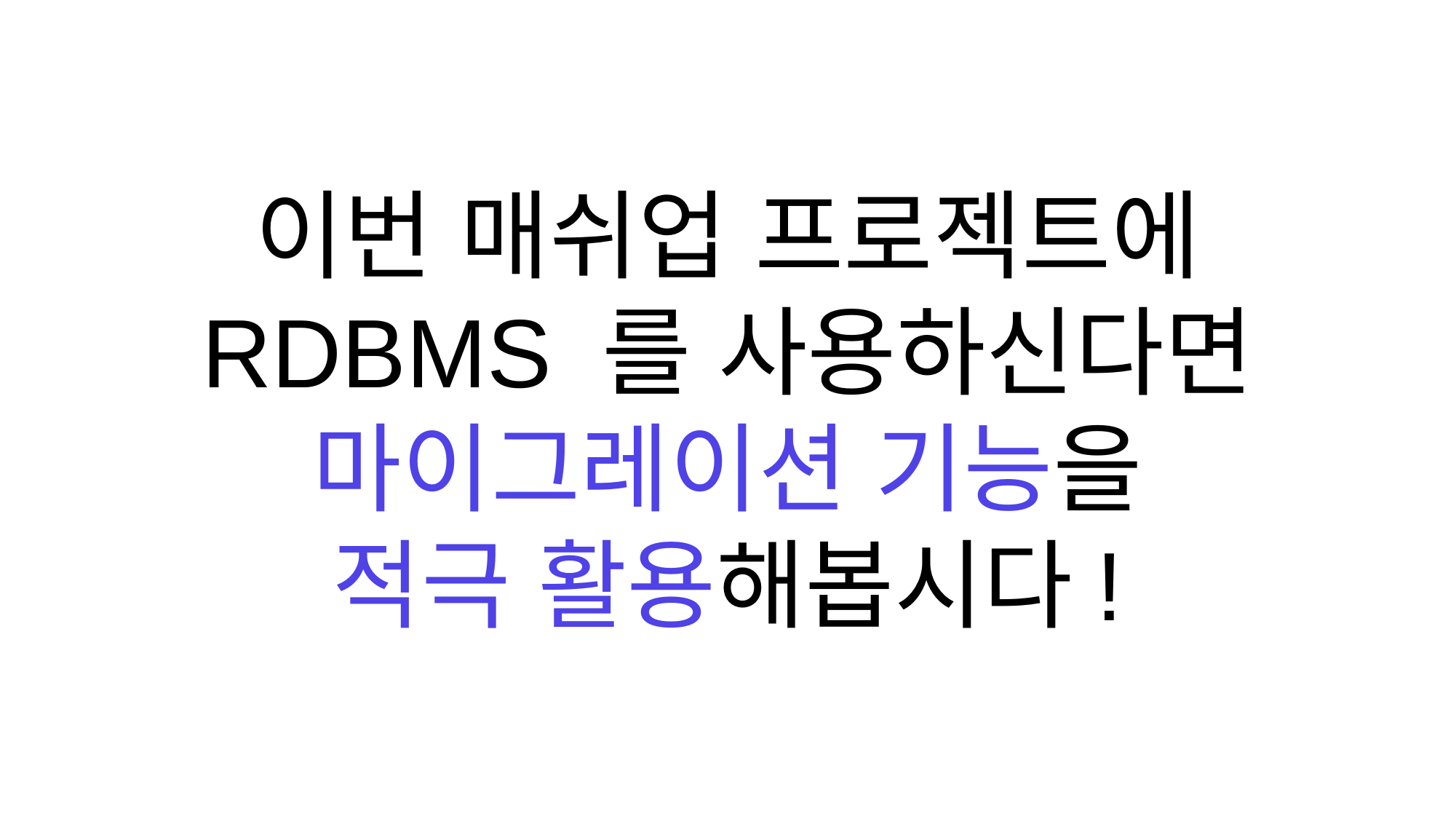

이번 매쉬업 프로젝트에
RDBMS 를 사용하신다면
마이그레이션 기능을
적극 활용해봅시다!